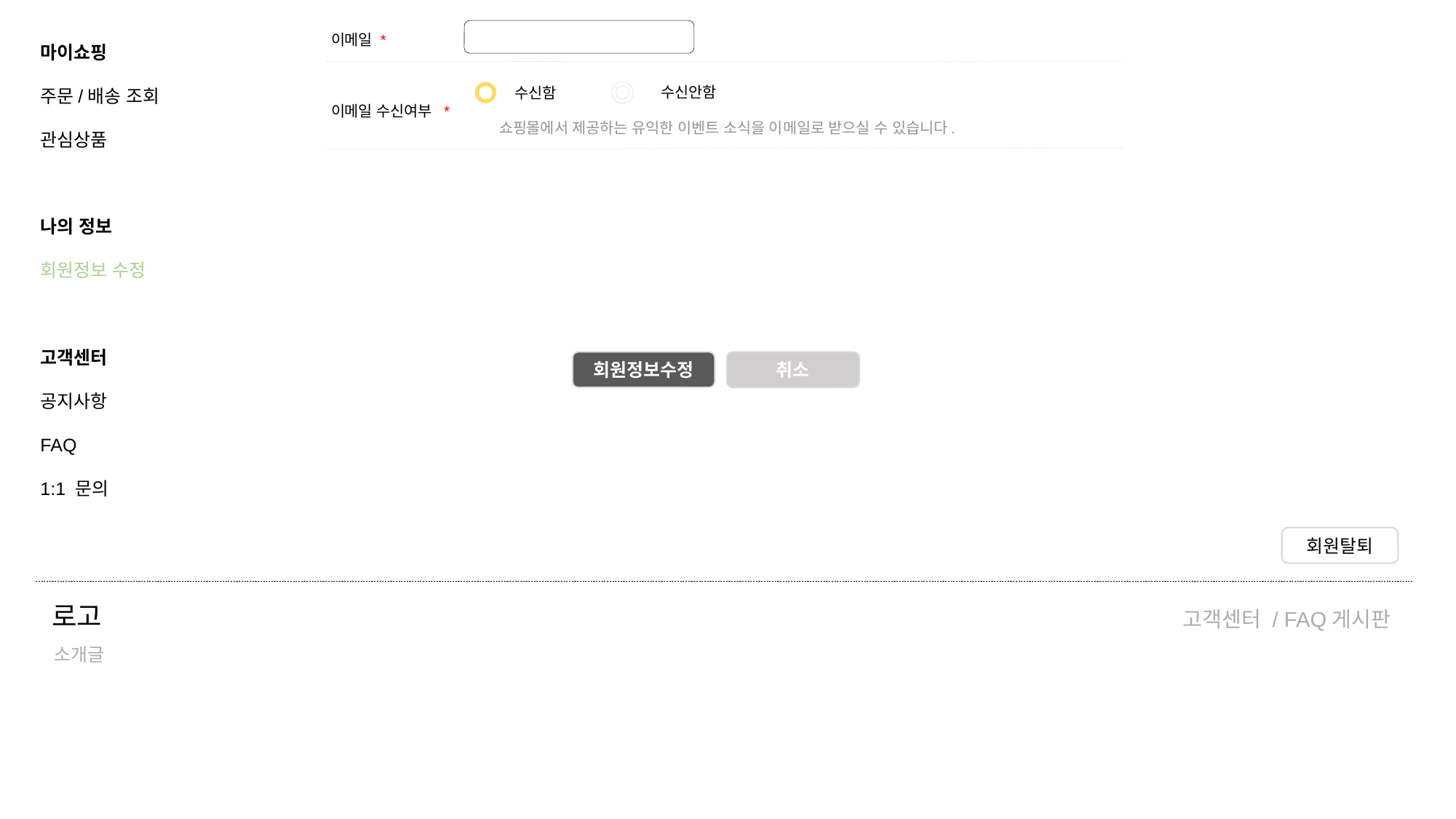

마이쇼핑
주문/배송 조회
관심상품

나의 정보
회원정보 수정

고객센터
공지사항
FAQ
1:1 문의

이메일 *
수신안함
수신함

이메일 수신여부  *
쇼핑몰에서 제공하는 유익한 이벤트 소식을 이메일로 받으실 수 있습니다.

회원정보수정
취소
회원탈퇴
로고
고객센터 / FAQ게시판
소개글